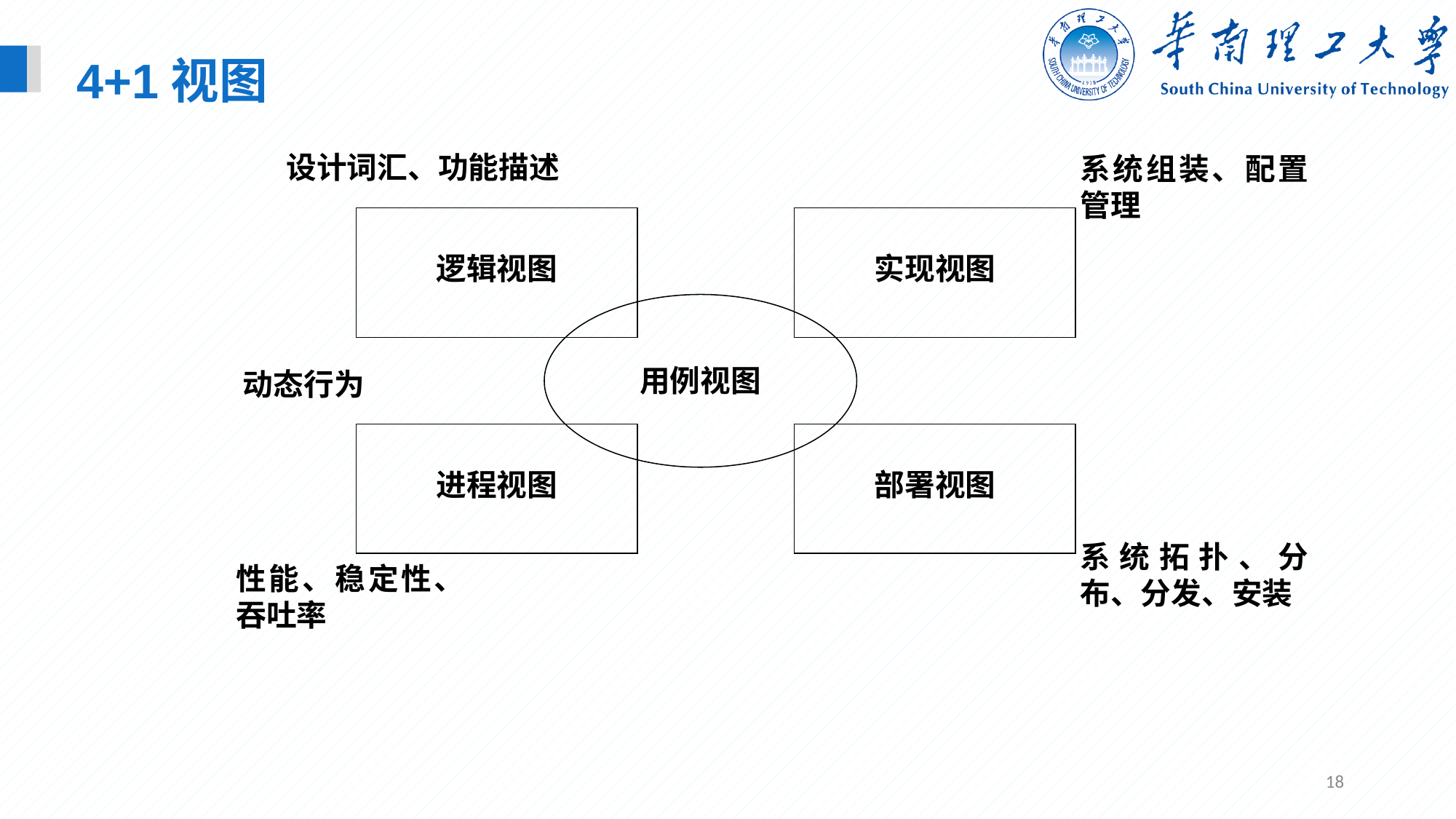

4+1视图
设计词汇、功能描述
系统组装、配置管理

逻辑视图

实现视图

用例视图
动态行为

进程视图

部署视图
系统拓扑、分布、分发、安装
性能、稳定性、吞吐率

18